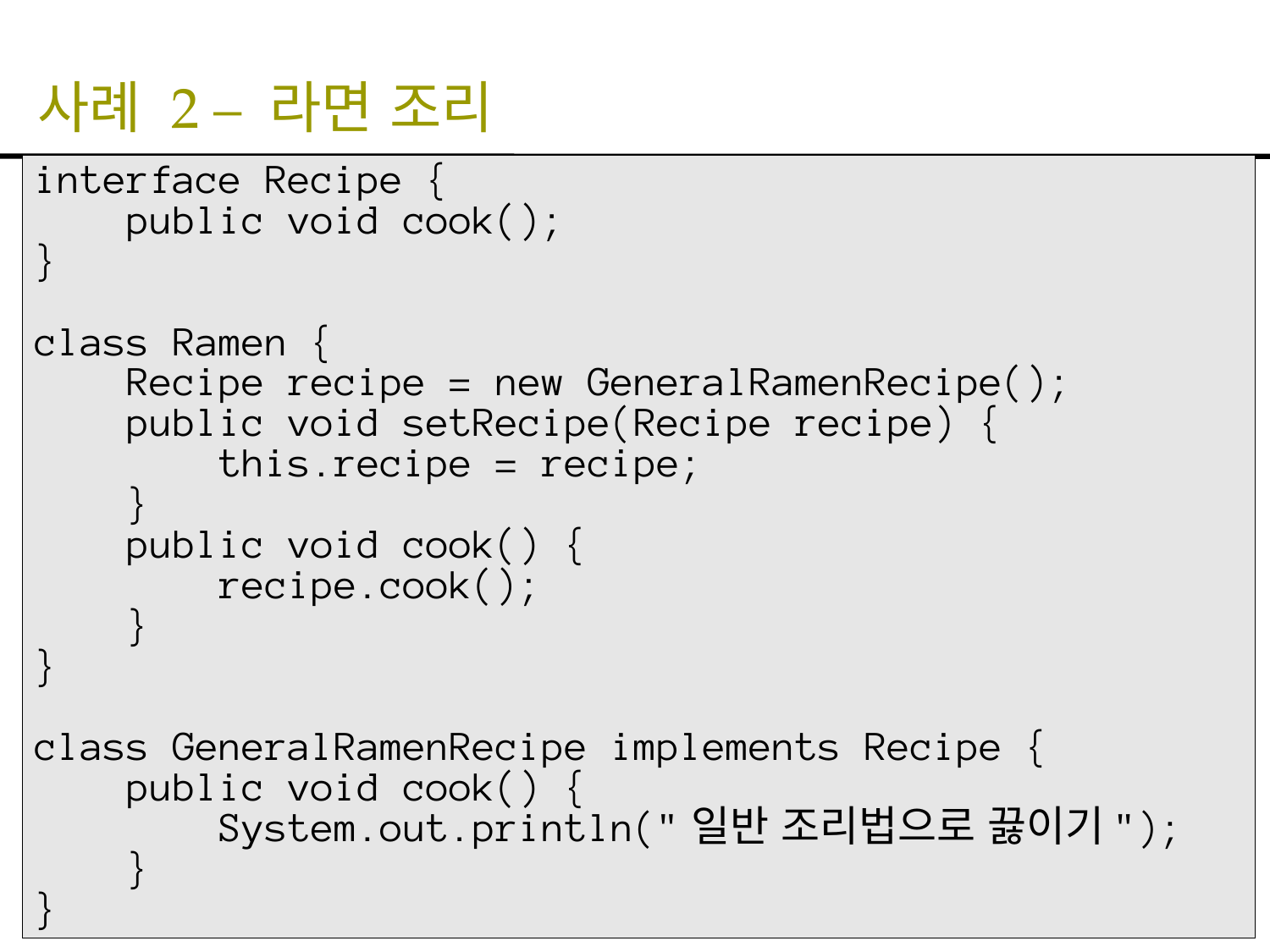

# 사례 2 – 라면 조리
interface Recipe {
    public void cook();
}

class Ramen {
    Recipe recipe = new GeneralRamenRecipe();
    public void setRecipe(Recipe recipe) {
        this.recipe = recipe;
    }
    public void cook() {
        recipe.cook();
    }
}

class GeneralRamenRecipe implements Recipe {
    public void cook() {
        System.out.println("일반 조리법으로 끓이기");
    }
}